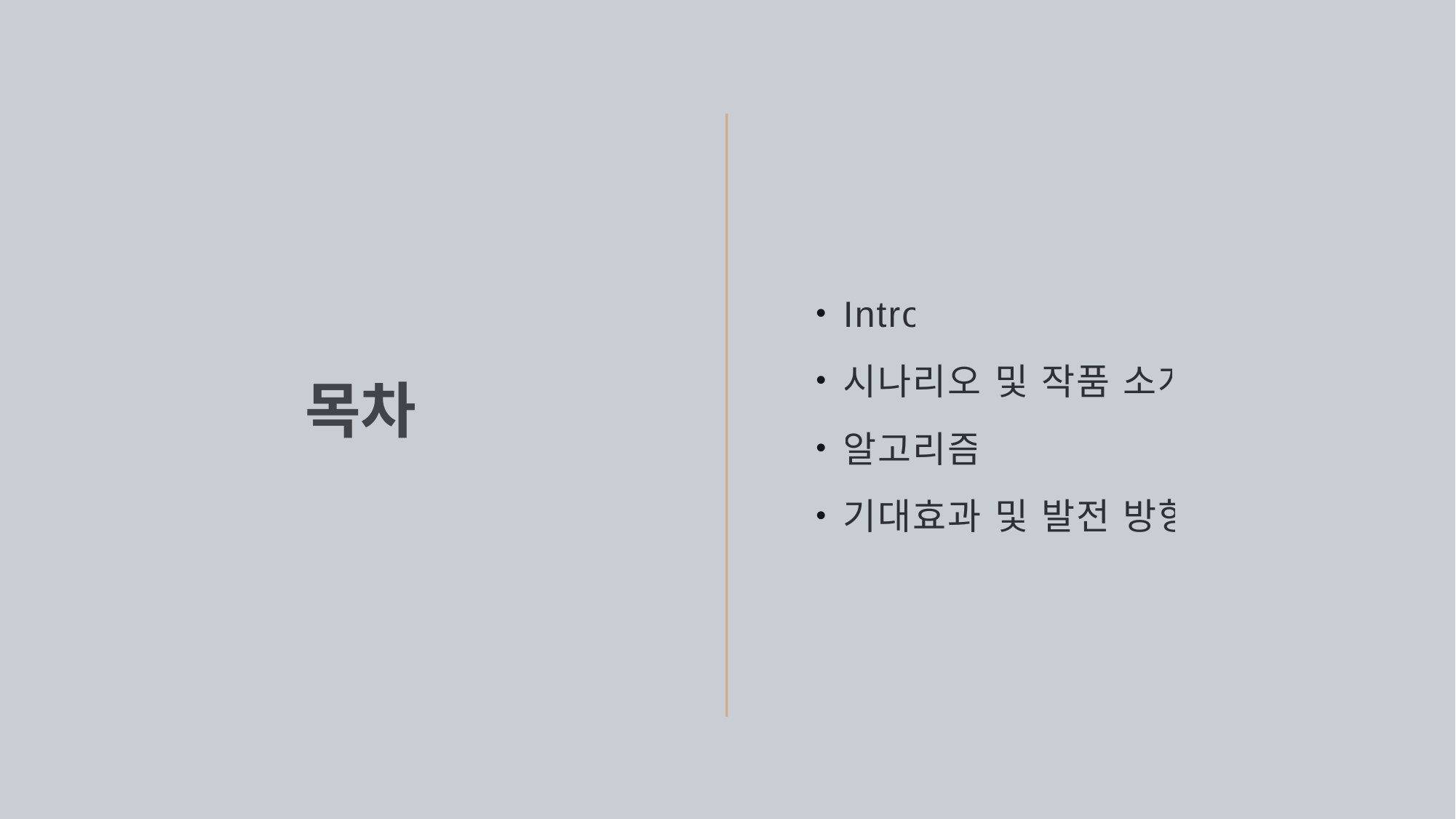

Intro
시나리오 및 작품 소개
알고리즘
기대효과 및 발전 방향
# 목차